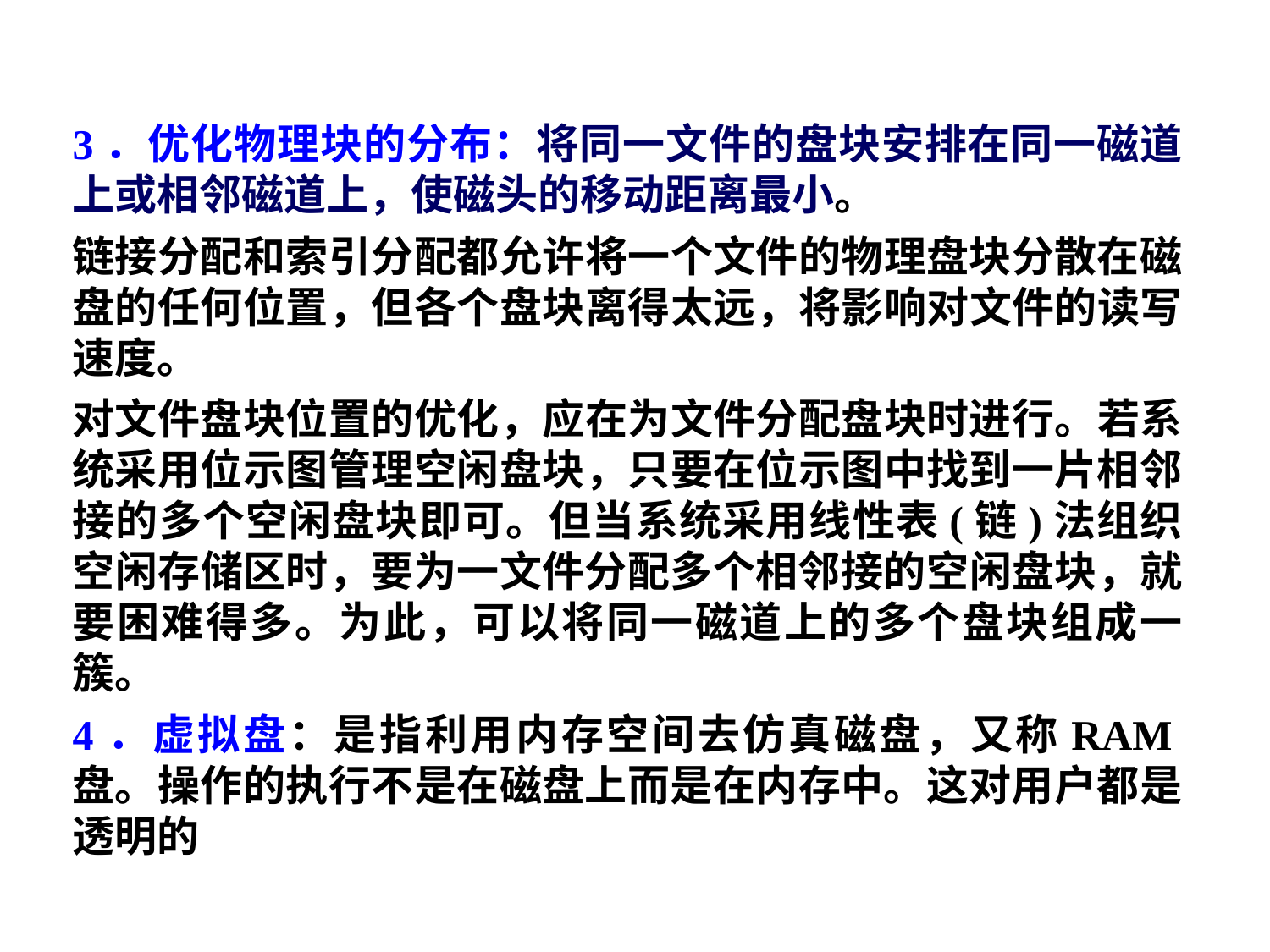

3．优化物理块的分布：将同一文件的盘块安排在同一磁道上或相邻磁道上，使磁头的移动距离最小。
链接分配和索引分配都允许将一个文件的物理盘块分散在磁盘的任何位置，但各个盘块离得太远，将影响对文件的读写速度。
对文件盘块位置的优化，应在为文件分配盘块时进行。若系统采用位示图管理空闲盘块，只要在位示图中找到一片相邻接的多个空闲盘块即可。但当系统采用线性表(链)法组织空闲存储区时，要为一文件分配多个相邻接的空闲盘块，就要困难得多。为此，可以将同一磁道上的多个盘块组成一簇。
4．虚拟盘：是指利用内存空间去仿真磁盘，又称RAM盘。操作的执行不是在磁盘上而是在内存中。这对用户都是透明的